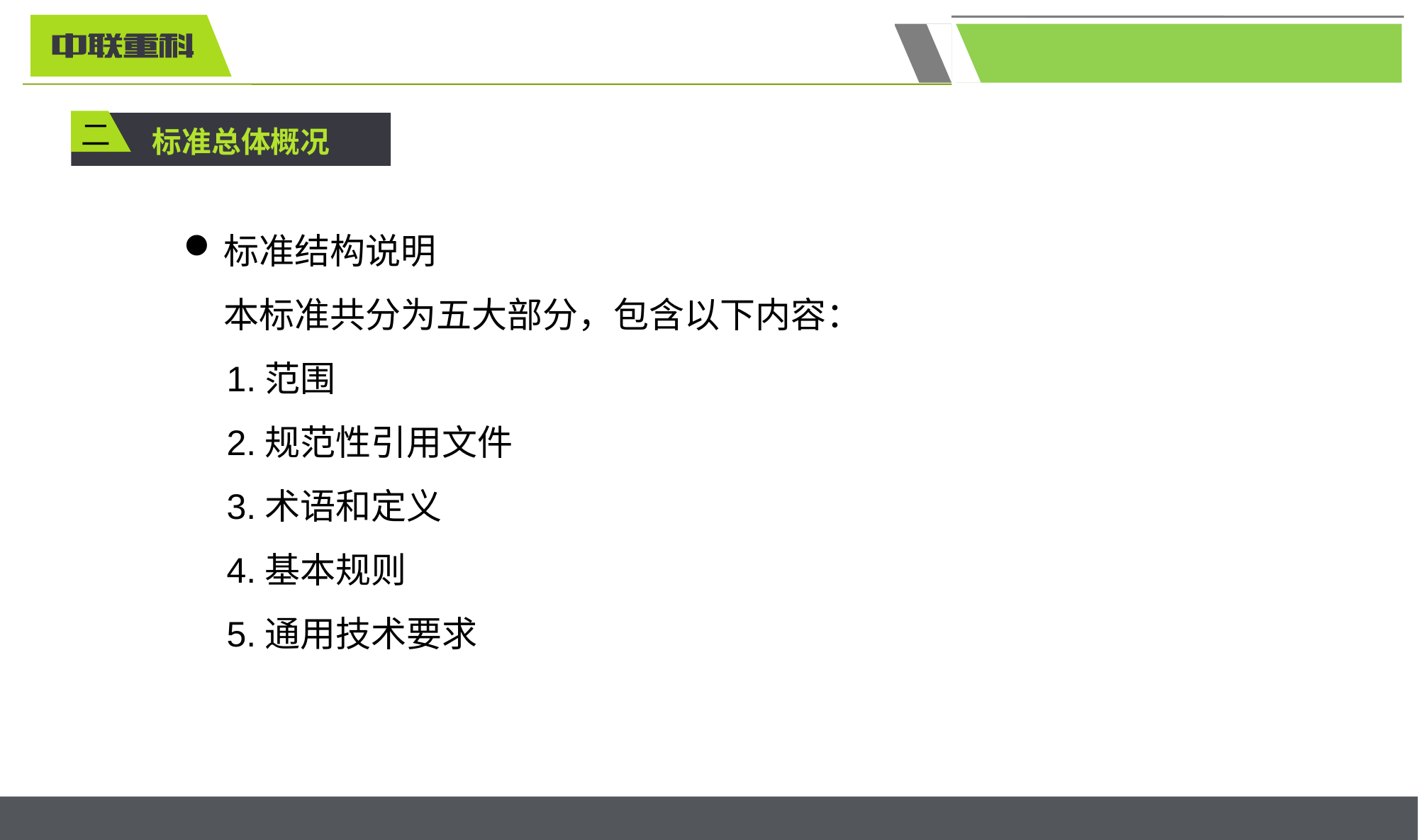

标准总体概况
二

标准结构说明
    本标准共分为五大部分，包含以下内容：
1.范围
2.规范性引用文件
3.术语和定义
4.基本规则
5.通用技术要求